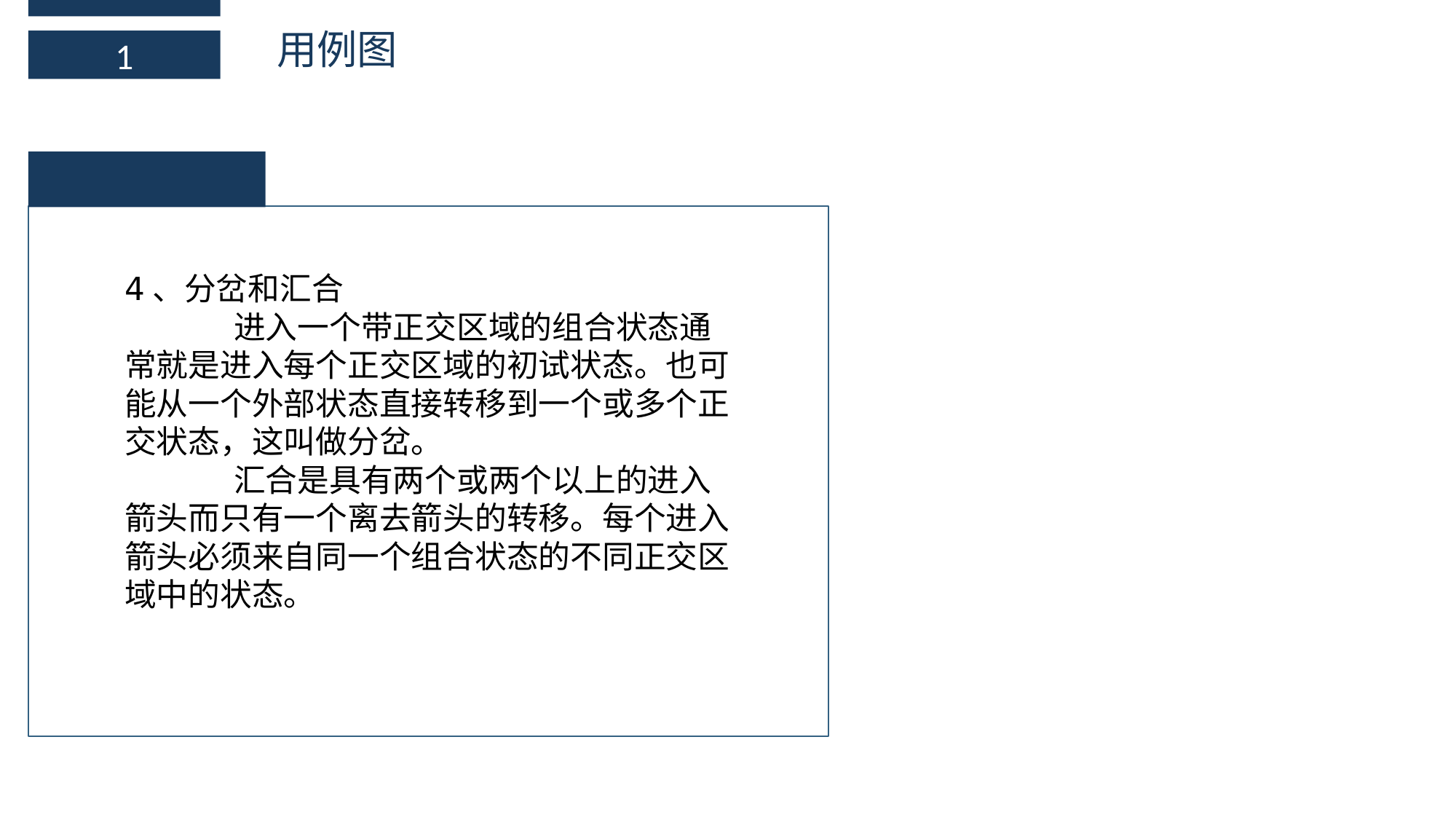

用例图
1

4、分岔和汇合
	进入一个带正交区域的组合状态通常就是进入每个正交区域的初试状态。也可能从一个外部状态直接转移到一个或多个正交状态，这叫做分岔。
	汇合是具有两个或两个以上的进入箭头而只有一个离去箭头的转移。每个进入箭头必须来自同一个组合状态的不同正交区域中的状态。